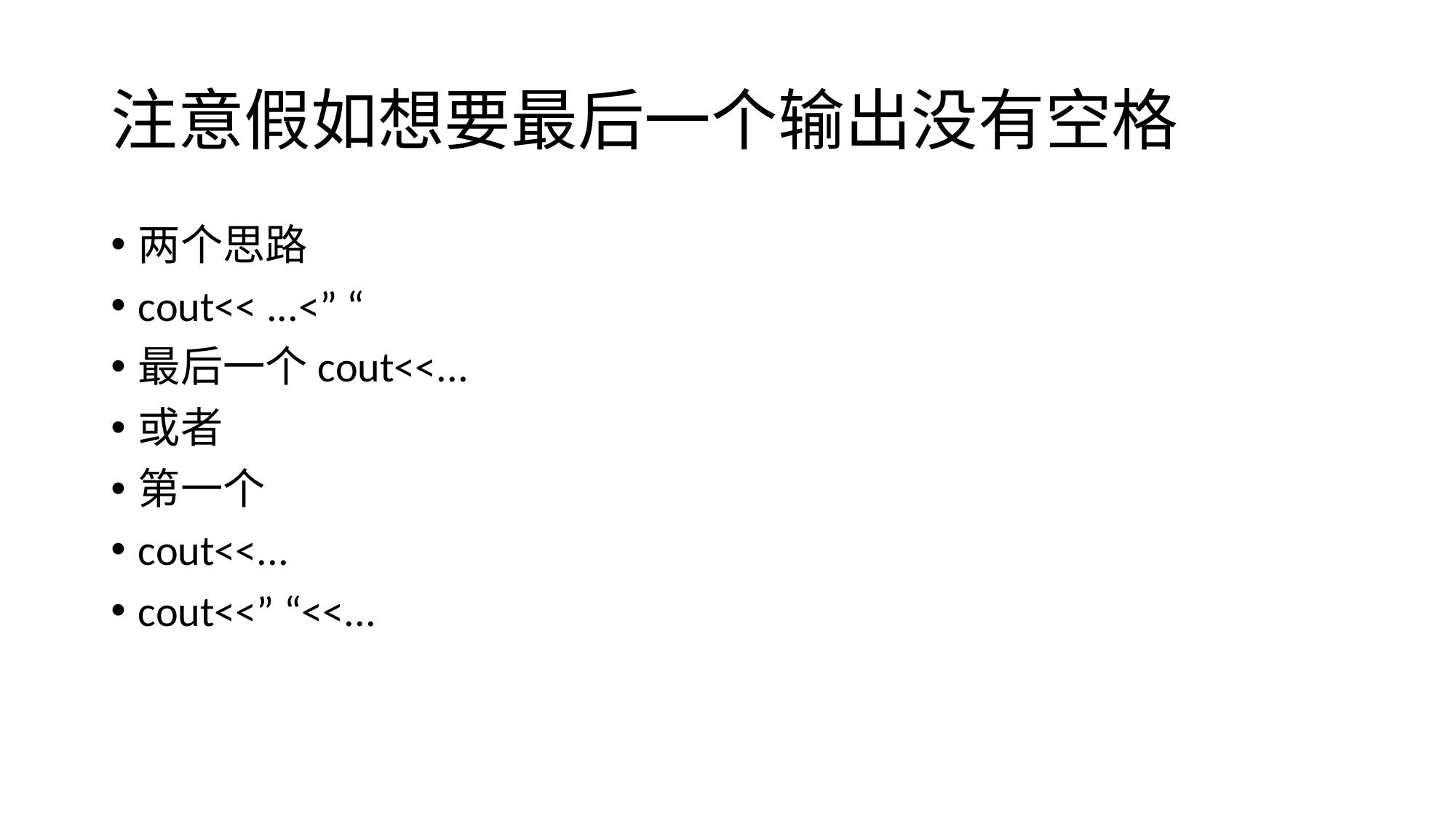

# 注意假如想要最后一个输出没有空格
两个思路
cout<< ...<” “
最后一个cout<<...
或者
第一个
cout<<...
cout<<” “<<...